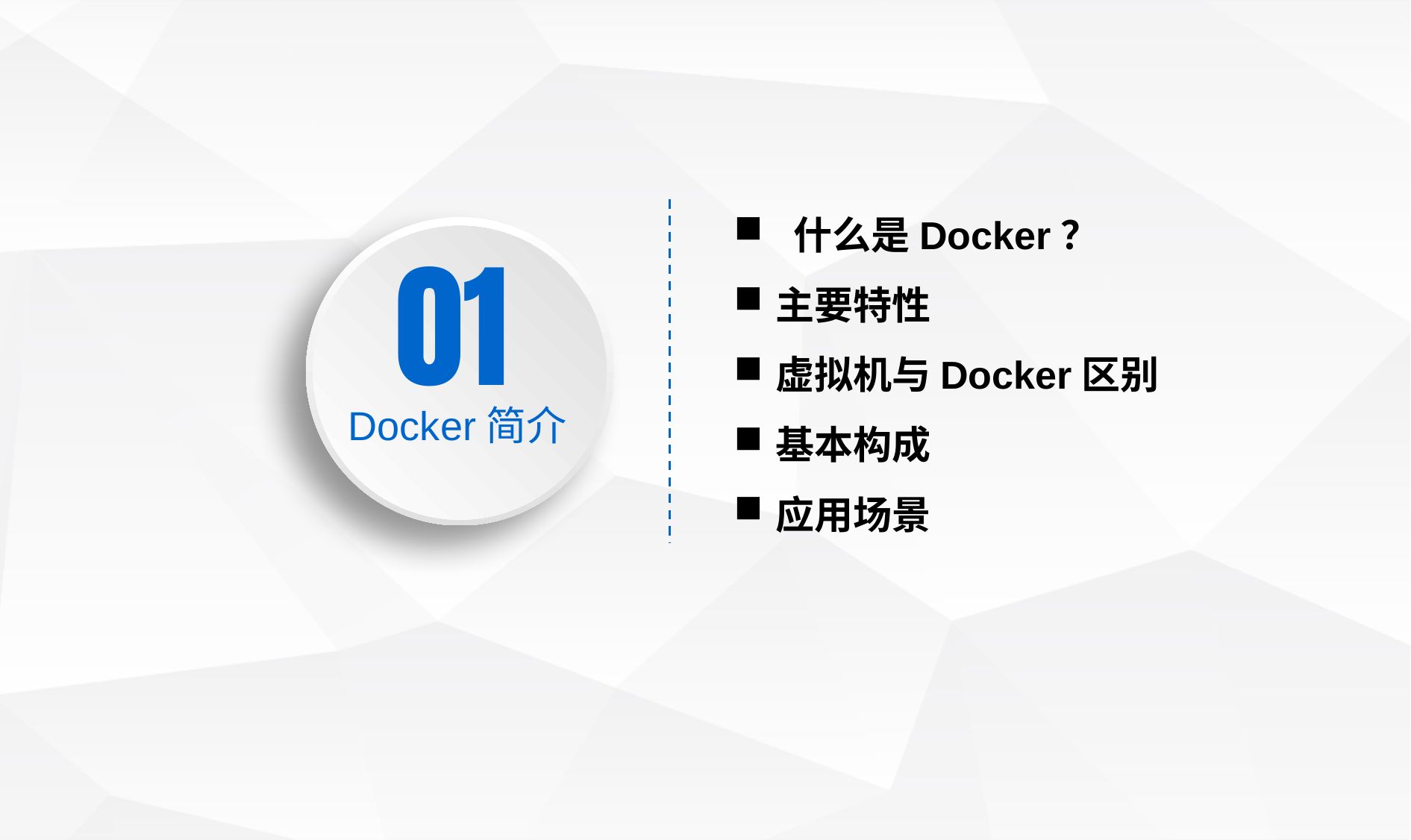

什么是Docker？
主要特性
虚拟机与Docker区别
基本构成
应用场景

01
Docker简介